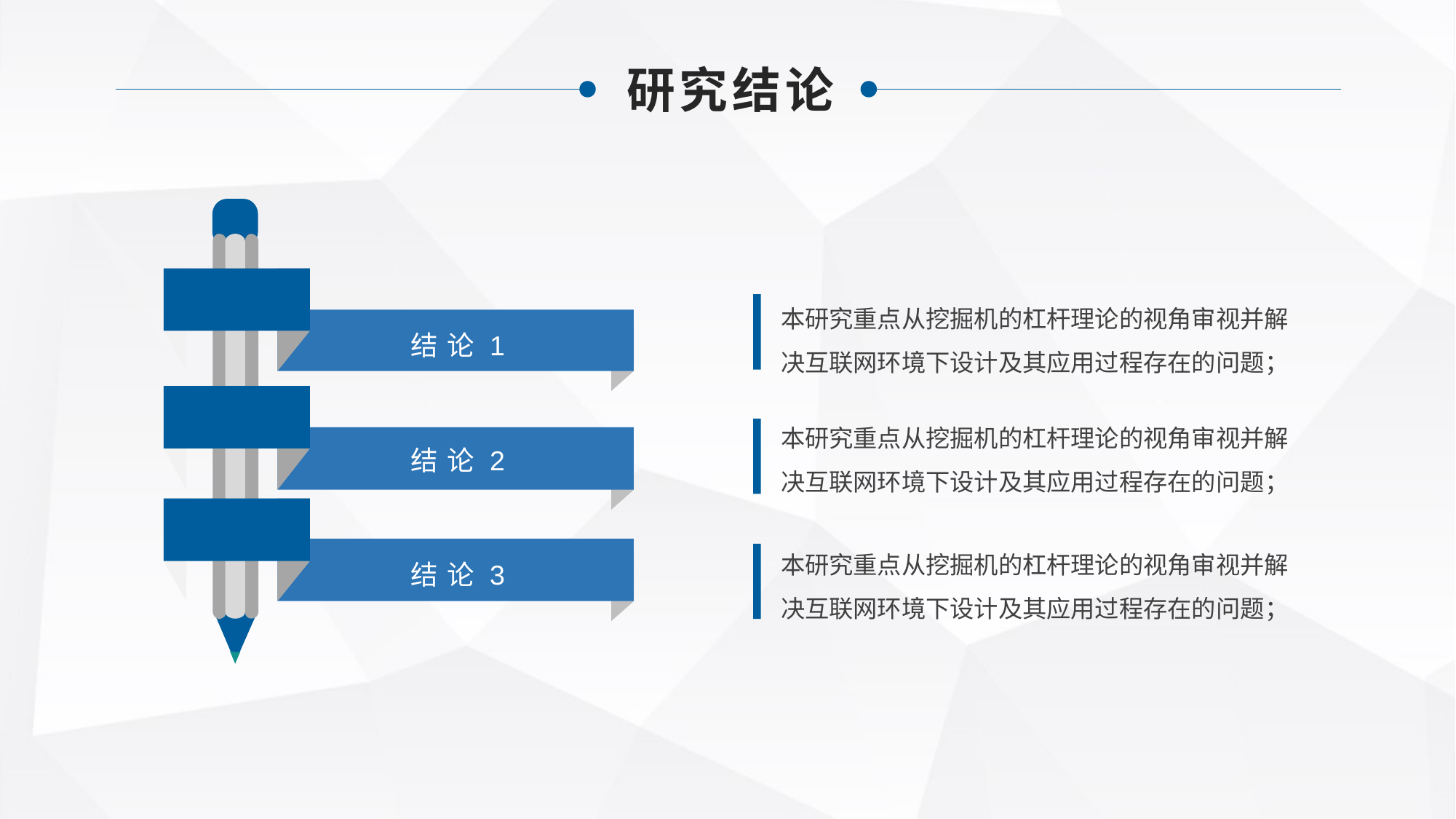

研究结论

本研究重点从挖掘机的杠杆理论的视角审视并解决互联网环境下设计及其应用过程存在的问题；

结论1

本研究重点从挖掘机的杠杆理论的视角审视并解决互联网环境下设计及其应用过程存在的问题；

结论2

本研究重点从挖掘机的杠杆理论的视角审视并解决互联网环境下设计及其应用过程存在的问题；

结论3